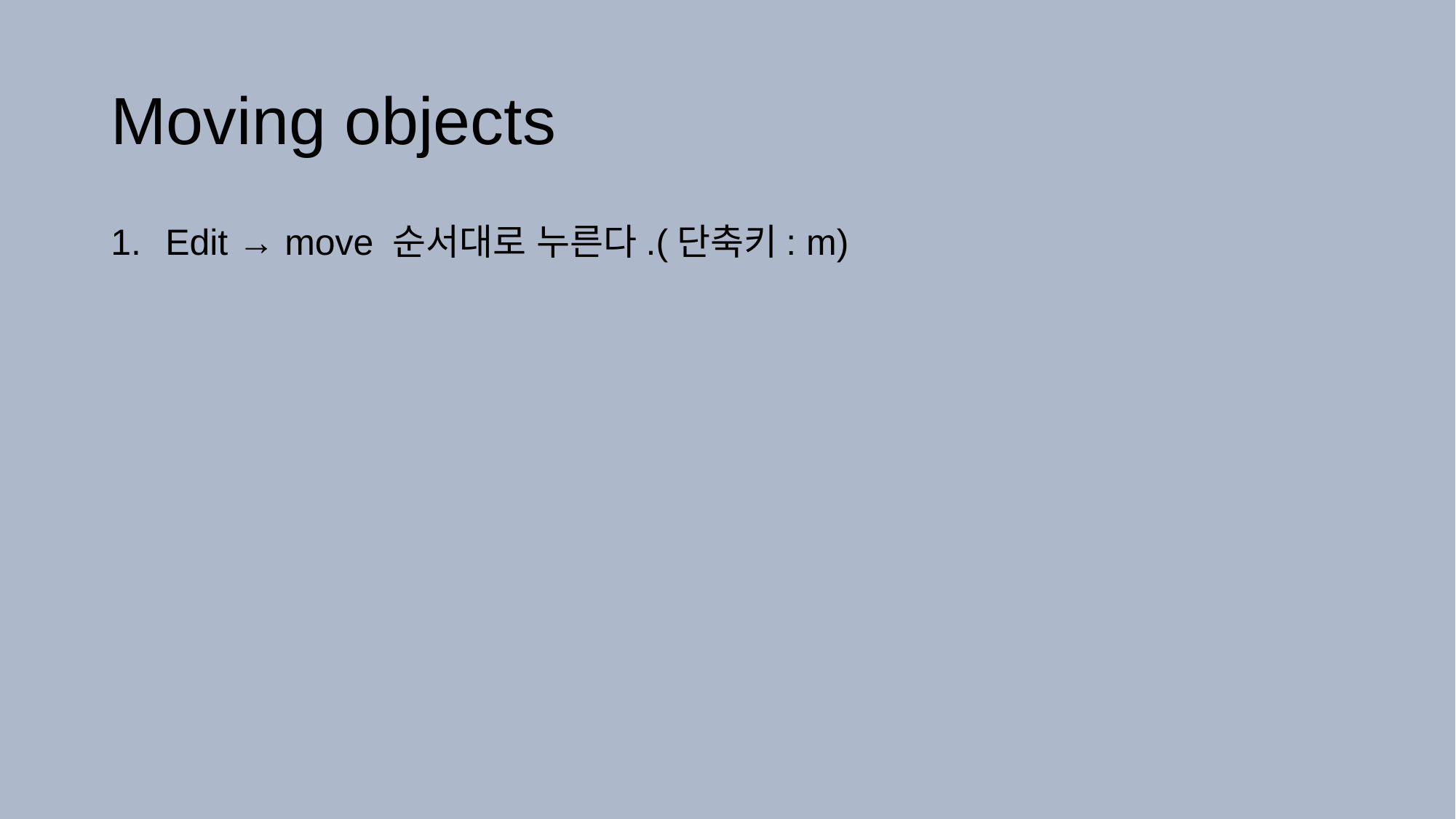

# Moving objects
Edit → move 순서대로 누른다.(단축키: m)